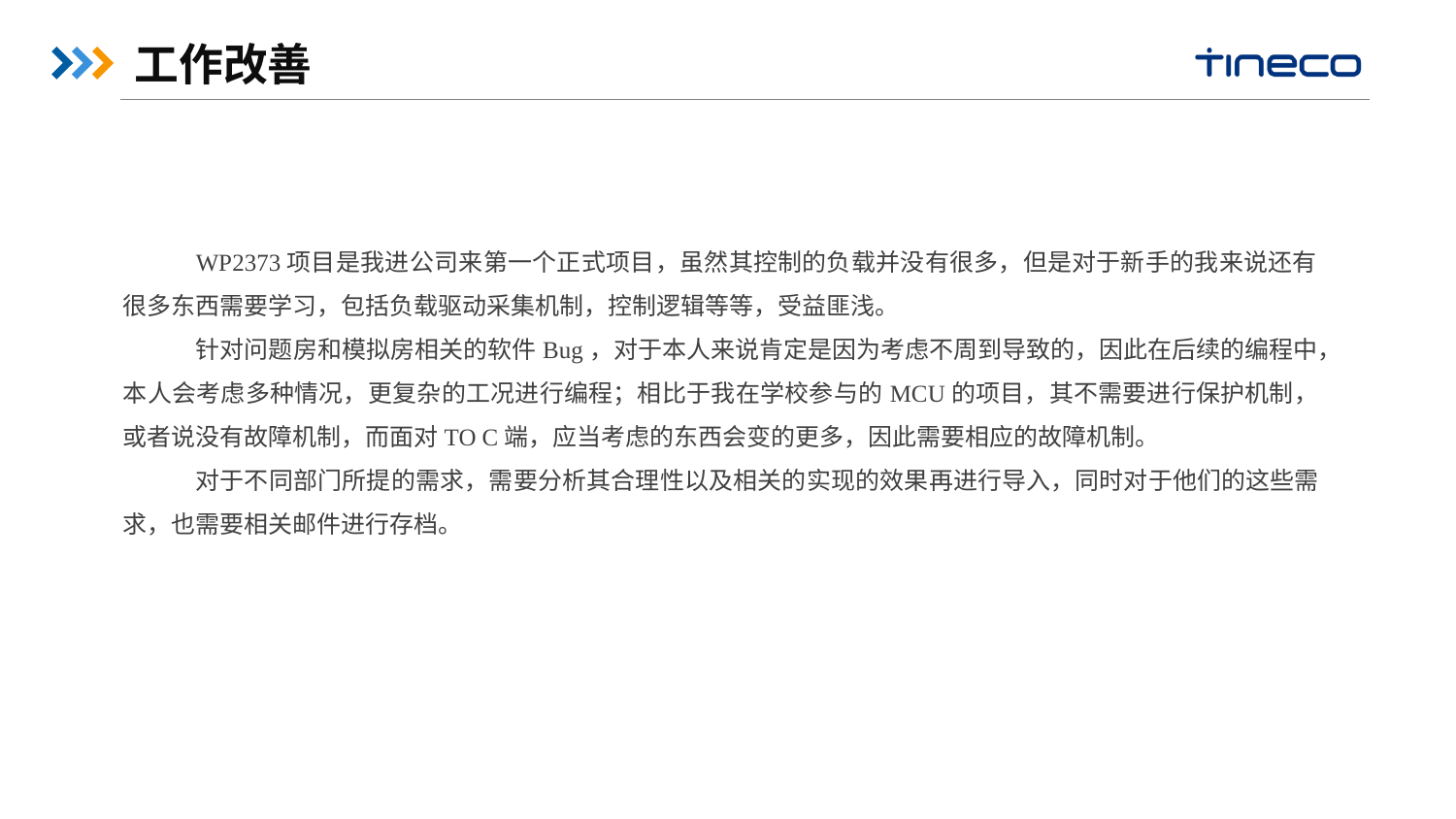

工作改善
WP2373项目是我进公司来第一个正式项目，虽然其控制的负载并没有很多，但是对于新手的我来说还有很多东西需要学习，包括负载驱动采集机制，控制逻辑等等，受益匪浅。
针对问题房和模拟房相关的软件Bug，对于本人来说肯定是因为考虑不周到导致的，因此在后续的编程中，本人会考虑多种情况，更复杂的工况进行编程；相比于我在学校参与的MCU的项目，其不需要进行保护机制，或者说没有故障机制，而面对TO C端，应当考虑的东西会变的更多，因此需要相应的故障机制。
对于不同部门所提的需求，需要分析其合理性以及相关的实现的效果再进行导入，同时对于他们的这些需求，也需要相关邮件进行存档。